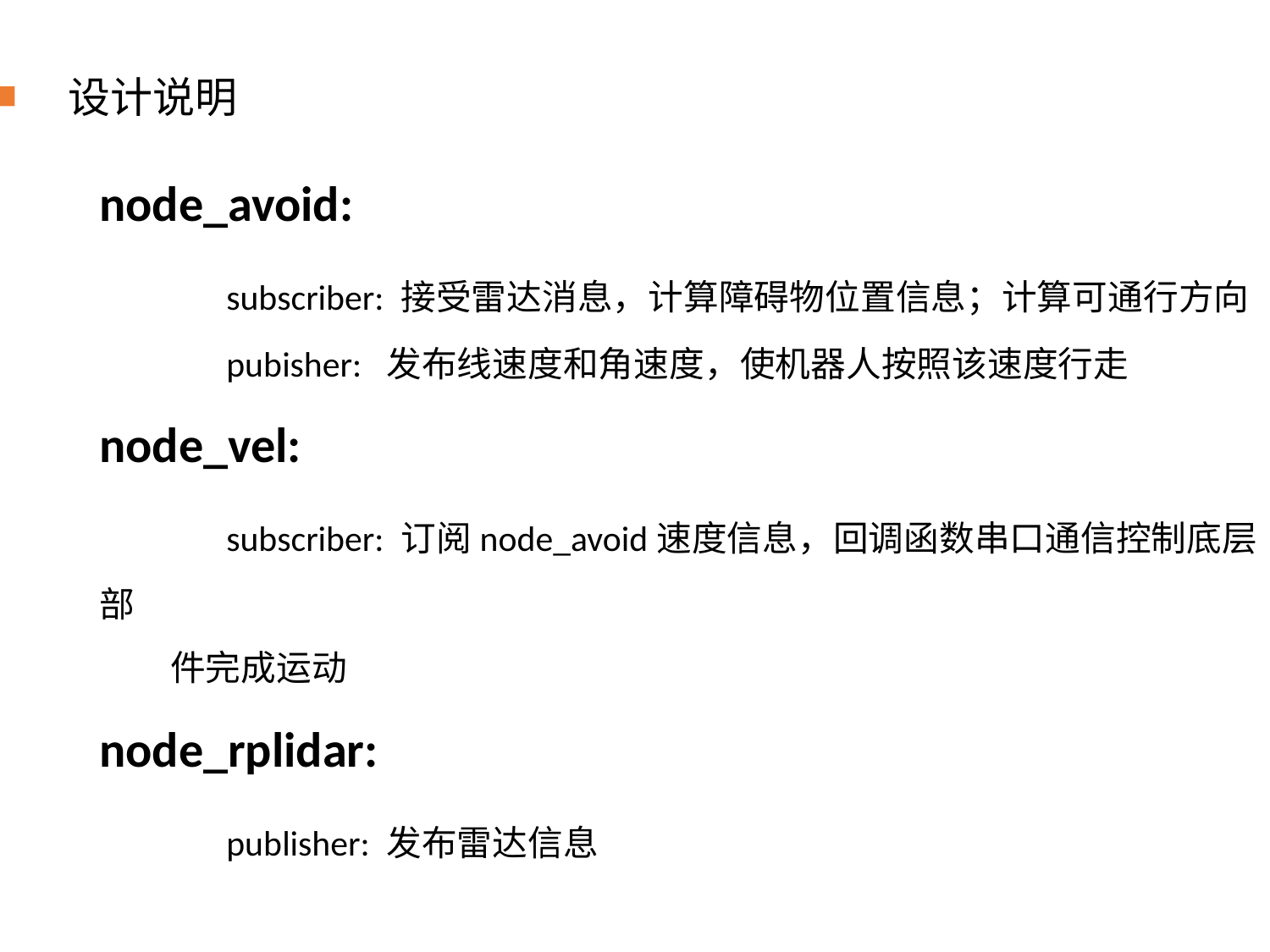

设计说明

node_avoid:
	subscriber: 接受雷达消息，计算障碍物位置信息；计算可通行方向
	pubisher:  发布线速度和角速度，使机器人按照该速度行走
node_vel:
	subscriber: 订阅node_avoid速度信息，回调函数串口通信控制底层部
        件完成运动
node_rplidar:
	publisher: 发布雷达信息